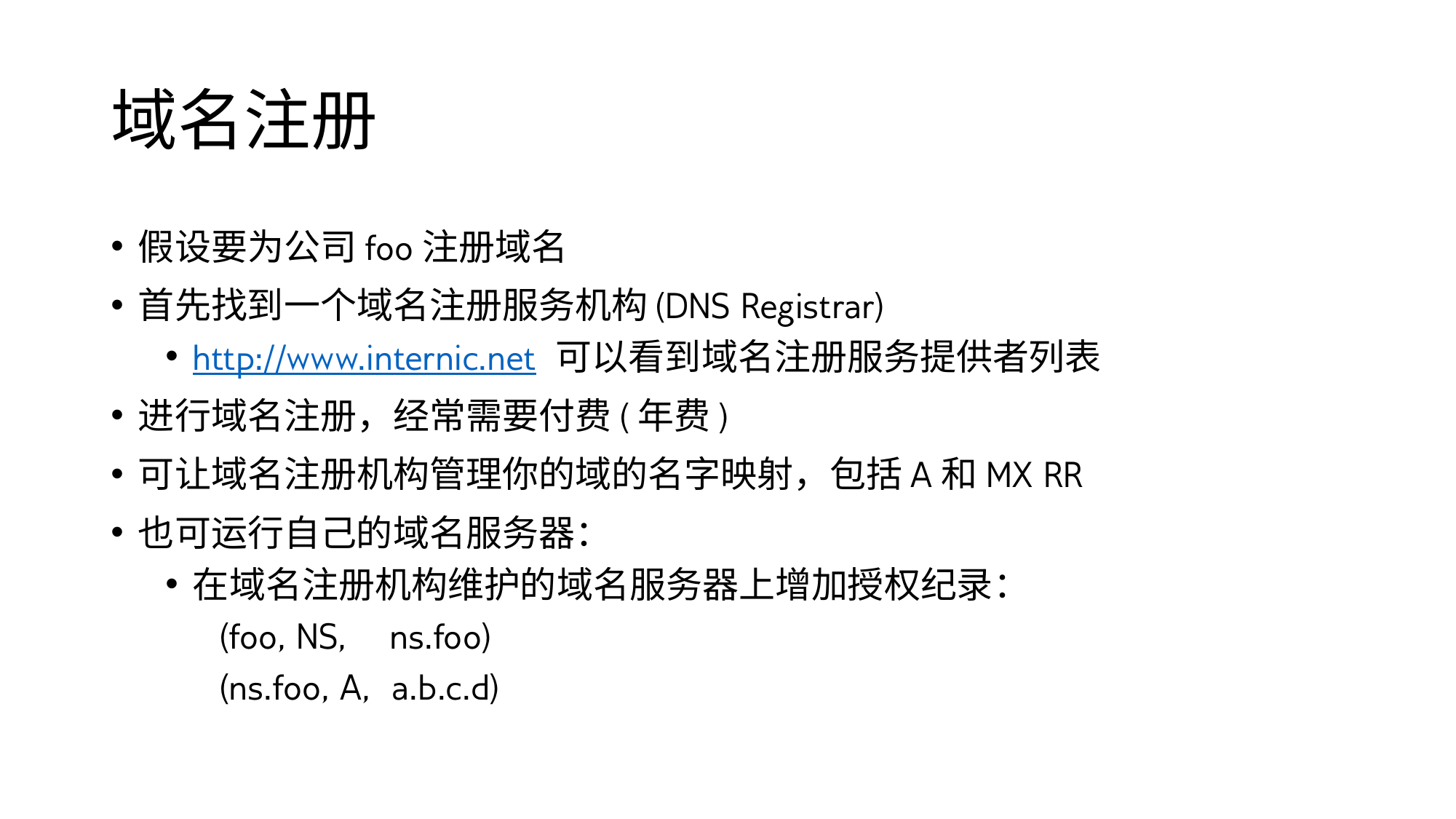

# 域名注册
假设要为公司foo注册域名
首先找到一个域名注册服务机构(DNS Registrar)
http://www.internic.net 可以看到域名注册服务提供者列表
进行域名注册，经常需要付费(年费)
可让域名注册机构管理你的域的名字映射，包括A和MX RR
也可运行自己的域名服务器：
在域名注册机构维护的域名服务器上增加授权纪录：
(foo, NS,    ns.foo)
(ns.foo, A,  a.b.c.d)